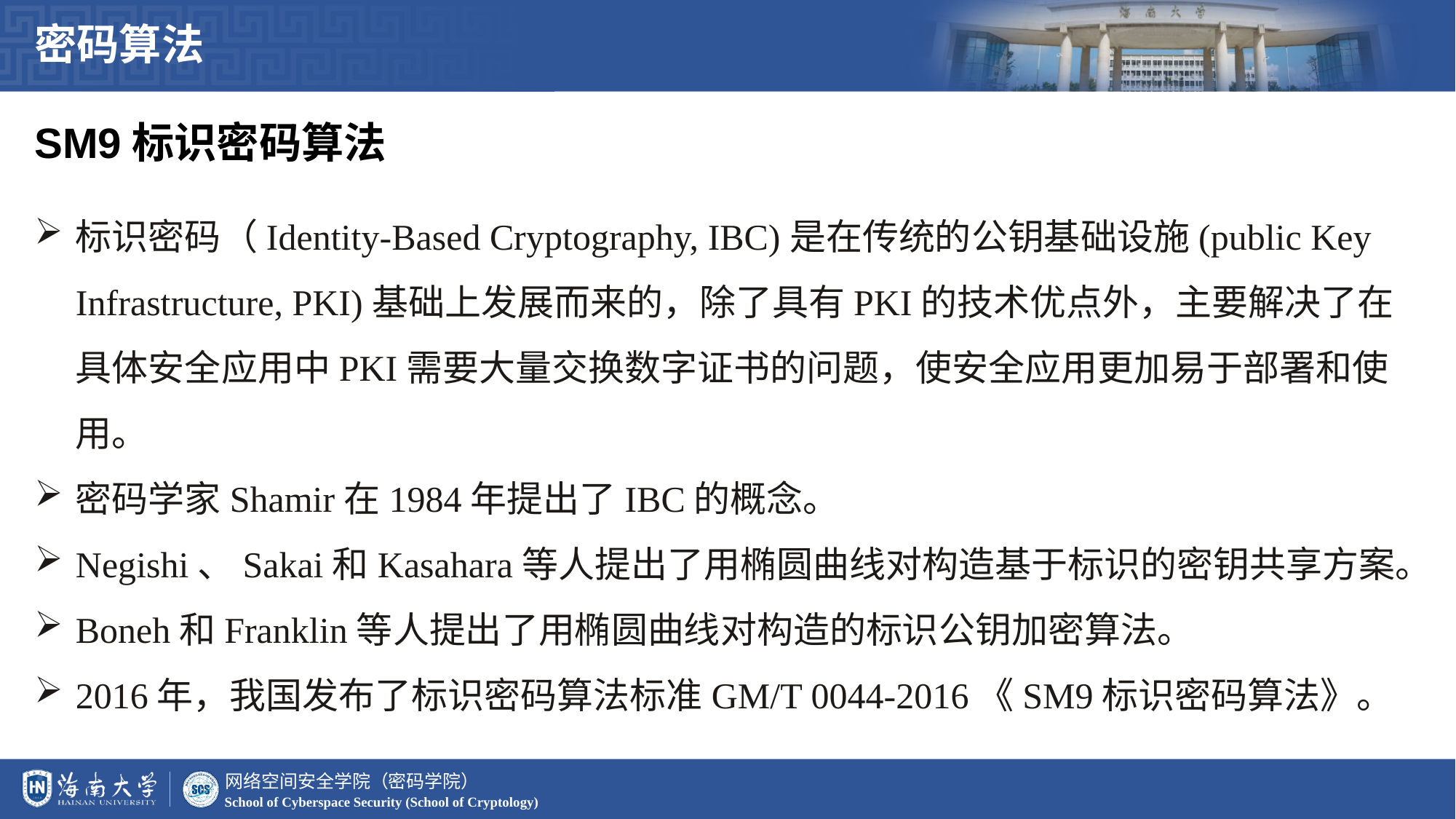

密码算法
SM9标识密码算法
标识密码（Identity-Based Cryptography, IBC)是在传统的公钥基础设施(public Key Infrastructure, PKI)基础上发展而来的，除了具有PKI的技术优点外，主要解决了在具体安全应用中PKI需要大量交换数字证书的问题，使安全应用更加易于部署和使用。
密码学家Shamir在1984年提出了IBC的概念。
Negishi、Sakai和Kasahara等人提出了用椭圆曲线对构造基于标识的密钥共享方案。
Boneh和Franklin等人提出了用椭圆曲线对构造的标识公钥加密算法。
2016年，我国发布了标识密码算法标准GM/T 0044-2016《SM9标识密码算法》。
33